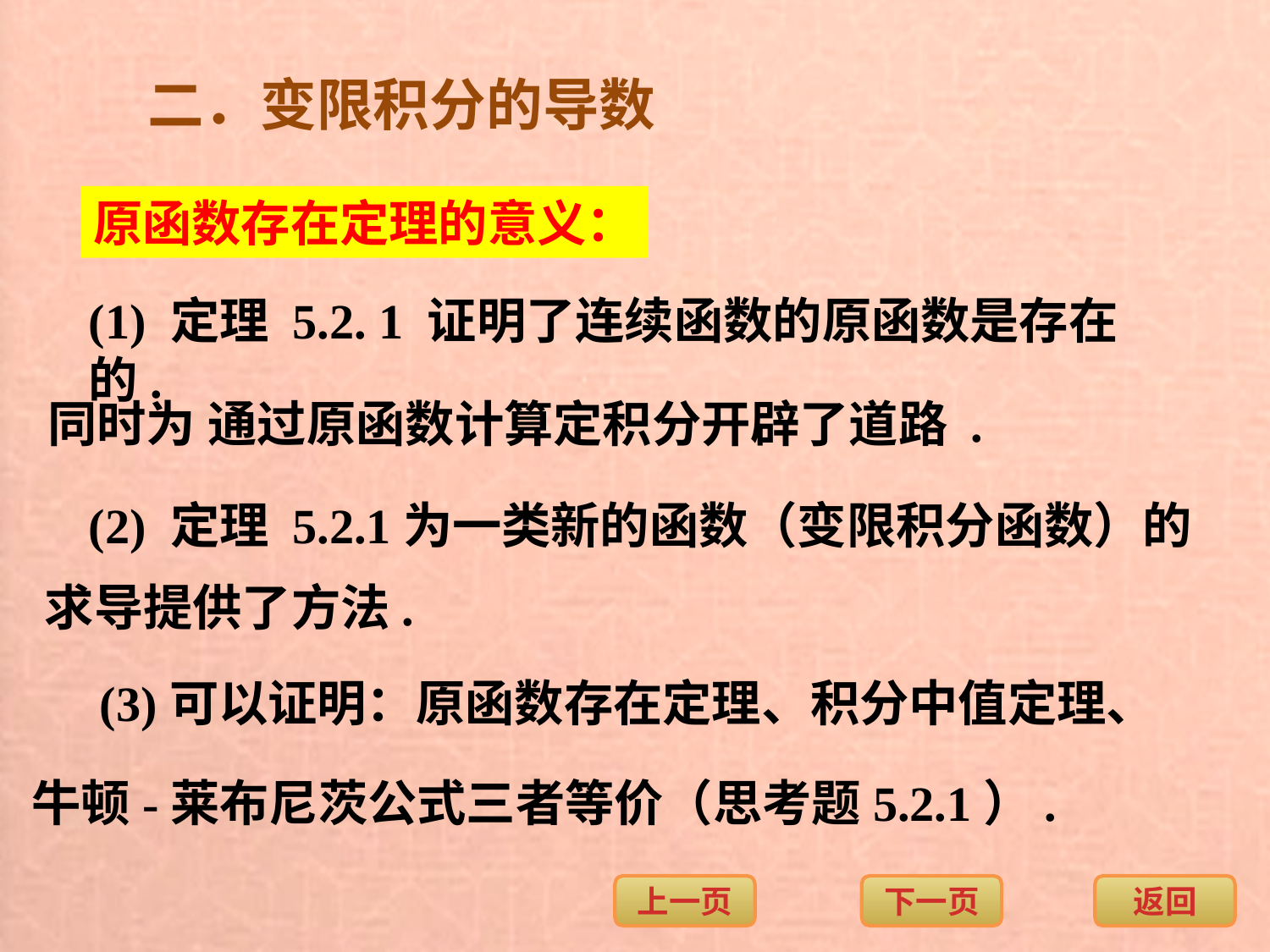

二．变限积分的导数
原函数存在定理的意义：
(1) 定理 5.2. 1 证明了连续函数的原函数是存在的.
同时为
通过原函数计算定积分开辟了道路 .
(2) 定理 5.2.1为一类新的函数（变限积分函数）的
求导提供了方法.
(3)可以证明：原函数存在定理、积分中值定理、
牛顿-莱布尼茨公式三者等价（思考题5.2.1）.